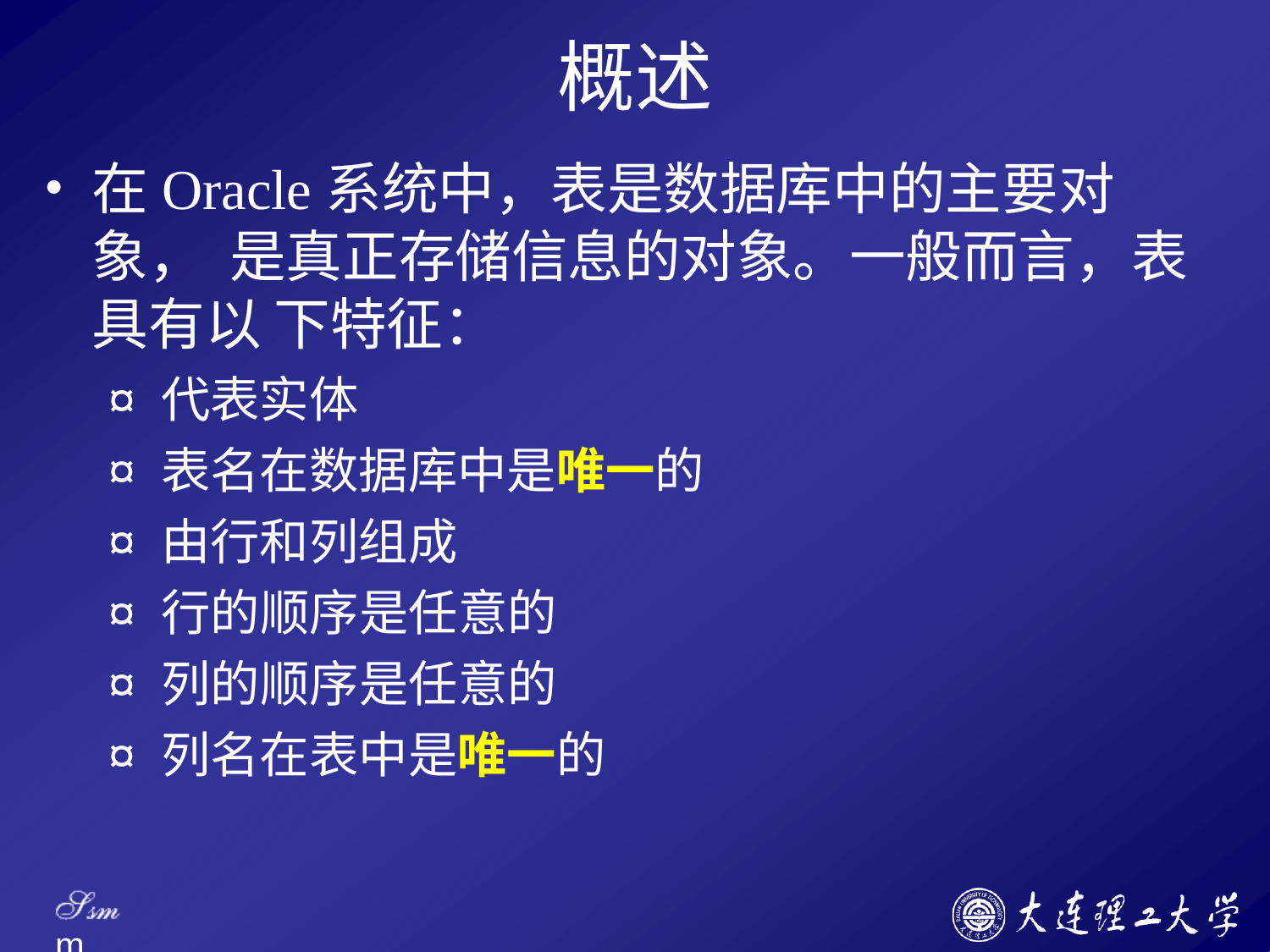

# 概述
在Oracle系统中，表是数据库中的主要对象，  是真正存储信息的对象。一般而言，表具有以 下特征：
¤ 代表实体
¤ 表名在数据库中是唯一的
¤ 由行和列组成
¤ 行的顺序是任意的
¤ 列的顺序是任意的
¤ 列名在表中是唯一的

Ssm